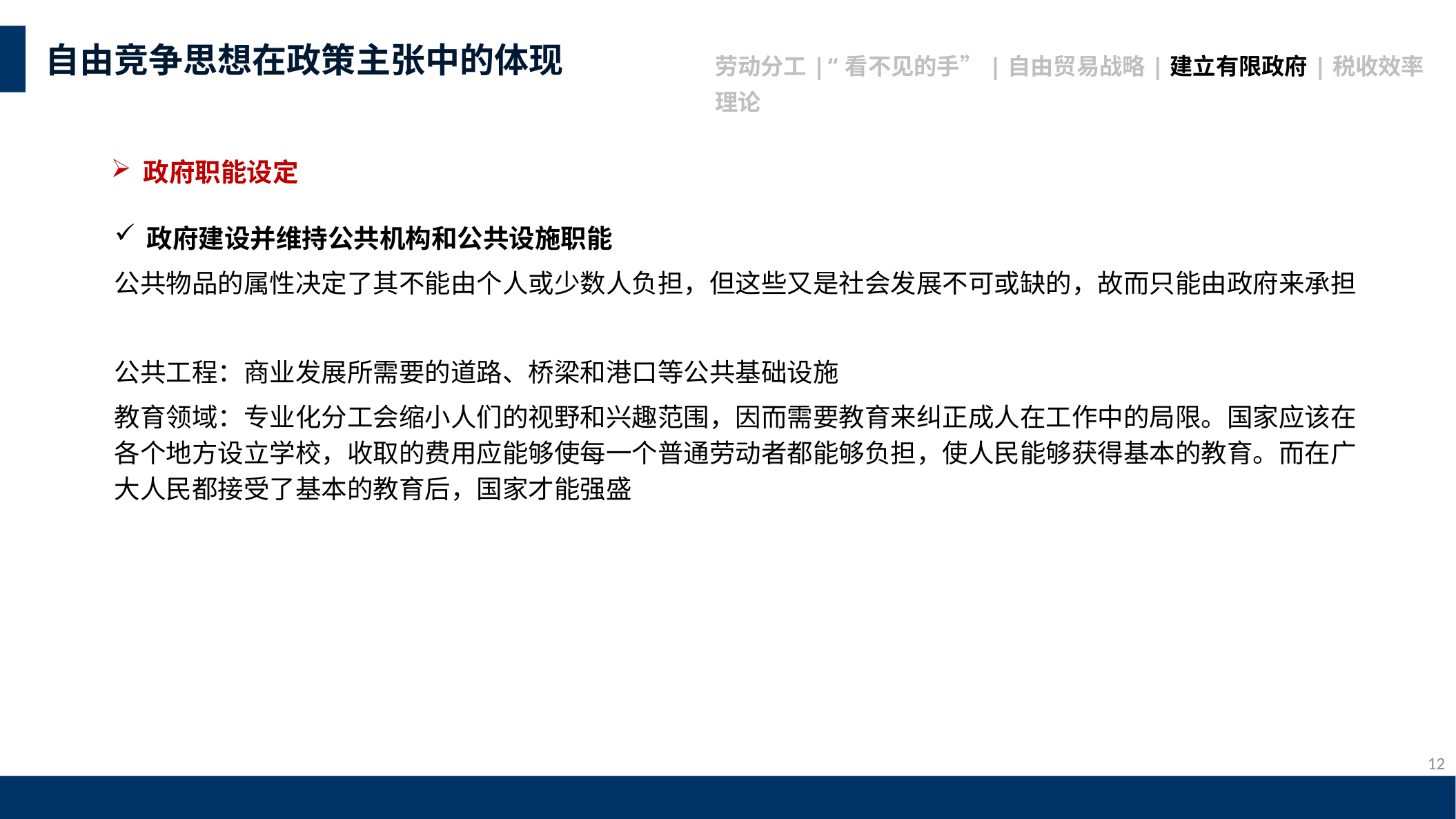

自由竞争思想在政策主张中的体现
劳动分工|“看不见的手”|自由贸易战略|建立有限政府|税收效率理论
政府职能设定
政府建设并维持公共机构和公共设施职能
公共物品的属性决定了其不能由个人或少数人负担，但这些又是社会发展不可或缺的，故而只能由政府来承担

公共工程：商业发展所需要的道路、桥梁和港口等公共基础设施
教育领域：专业化分工会缩小人们的视野和兴趣范围，因而需要教育来纠正成人在工作中的局限。国家应该在各个地方设立学校，收取的费用应能够使每一个普通劳动者都能够负担，使人民能够获得基本的教育。而在广大人民都接受了基本的教育后，国家才能强盛

12